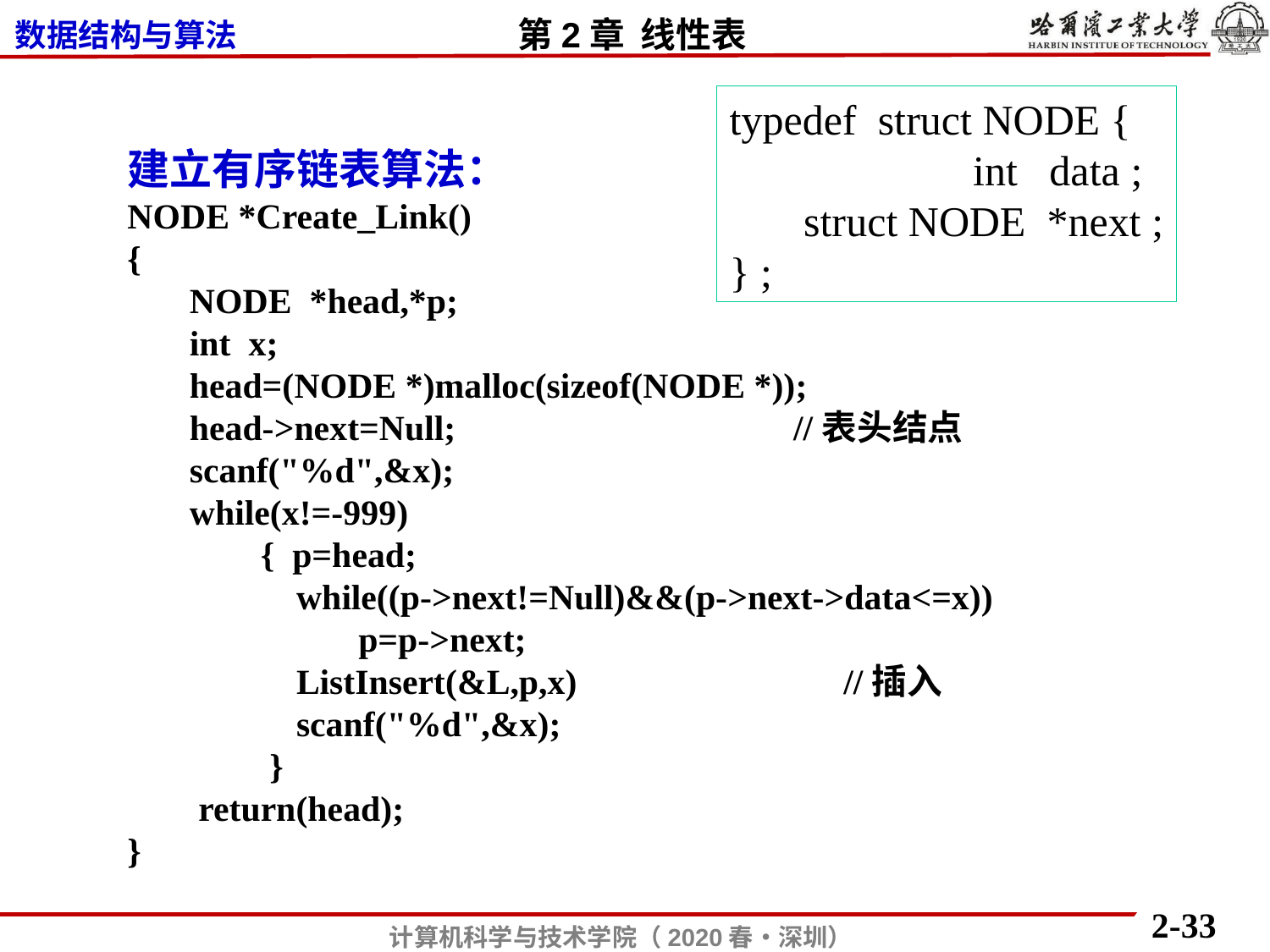

typedef  struct NODE {
                       int   data ;
       struct NODE  *next ;
} ;
建立有序链表算法：
NODE *Create_Link()
{
       NODE  *head,*p;
       int  x;
       head=(NODE *)malloc(sizeof(NODE *));
       head->next=Null;                                      //表头结点
       scanf("%d",&x);
       while(x!=-999)
               {  p=head;
                   while((p->next!=Null)&&(p->next->data<=x))
                          p=p->next;
                   ListInsert(&L,p,x)                              //插入
                   scanf("%d",&x);
                }
        return(head);
}